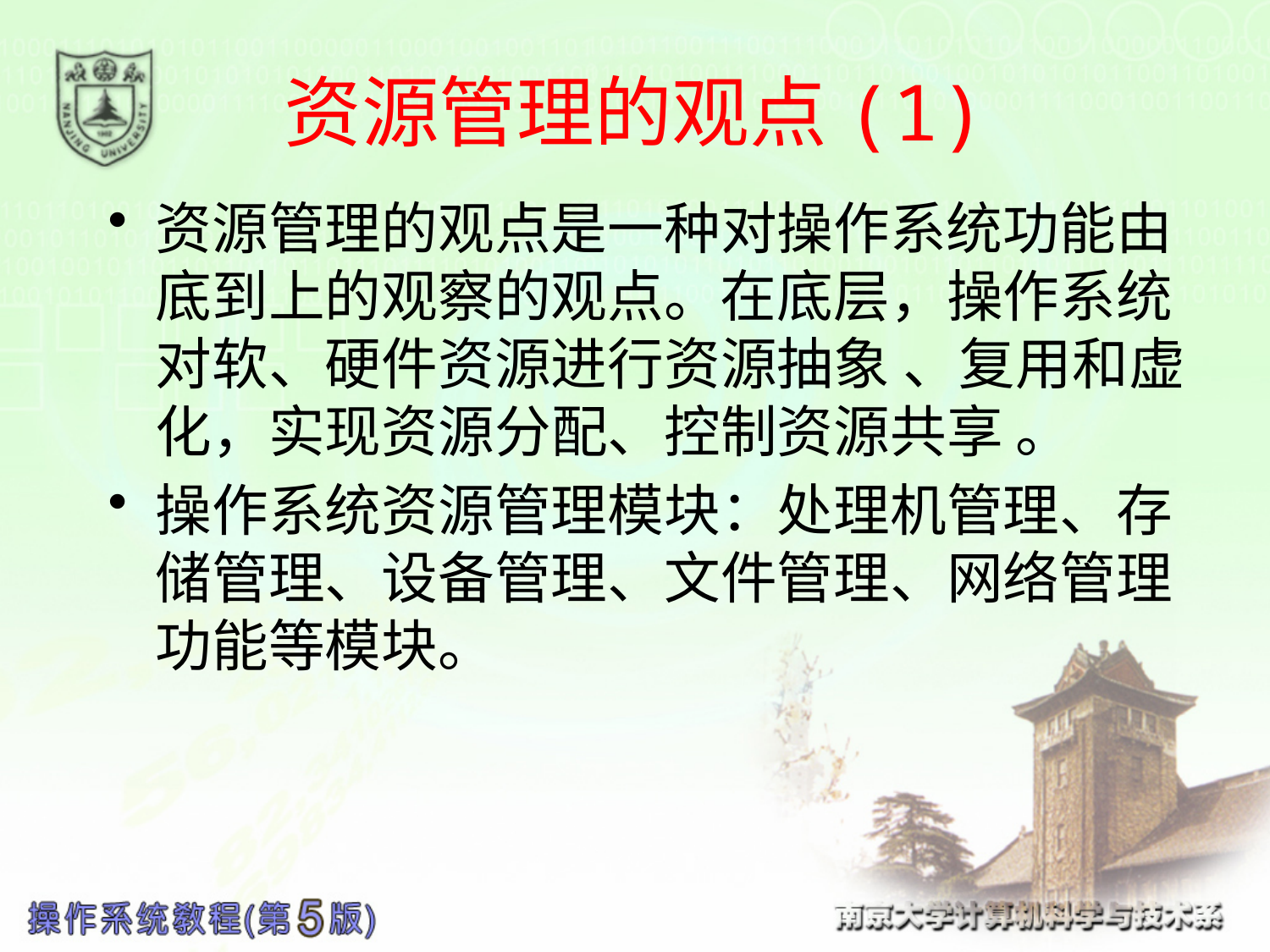

# 资源管理的观点(1)
资源管理的观点是一种对操作系统功能由底到上的观察的观点。在底层，操作系统对软、硬件资源进行资源抽象 、复用和虚化，实现资源分配、控制资源共享 。
操作系统资源管理模块：处理机管理、存储管理、设备管理、文件管理、网络管理功能等模块。